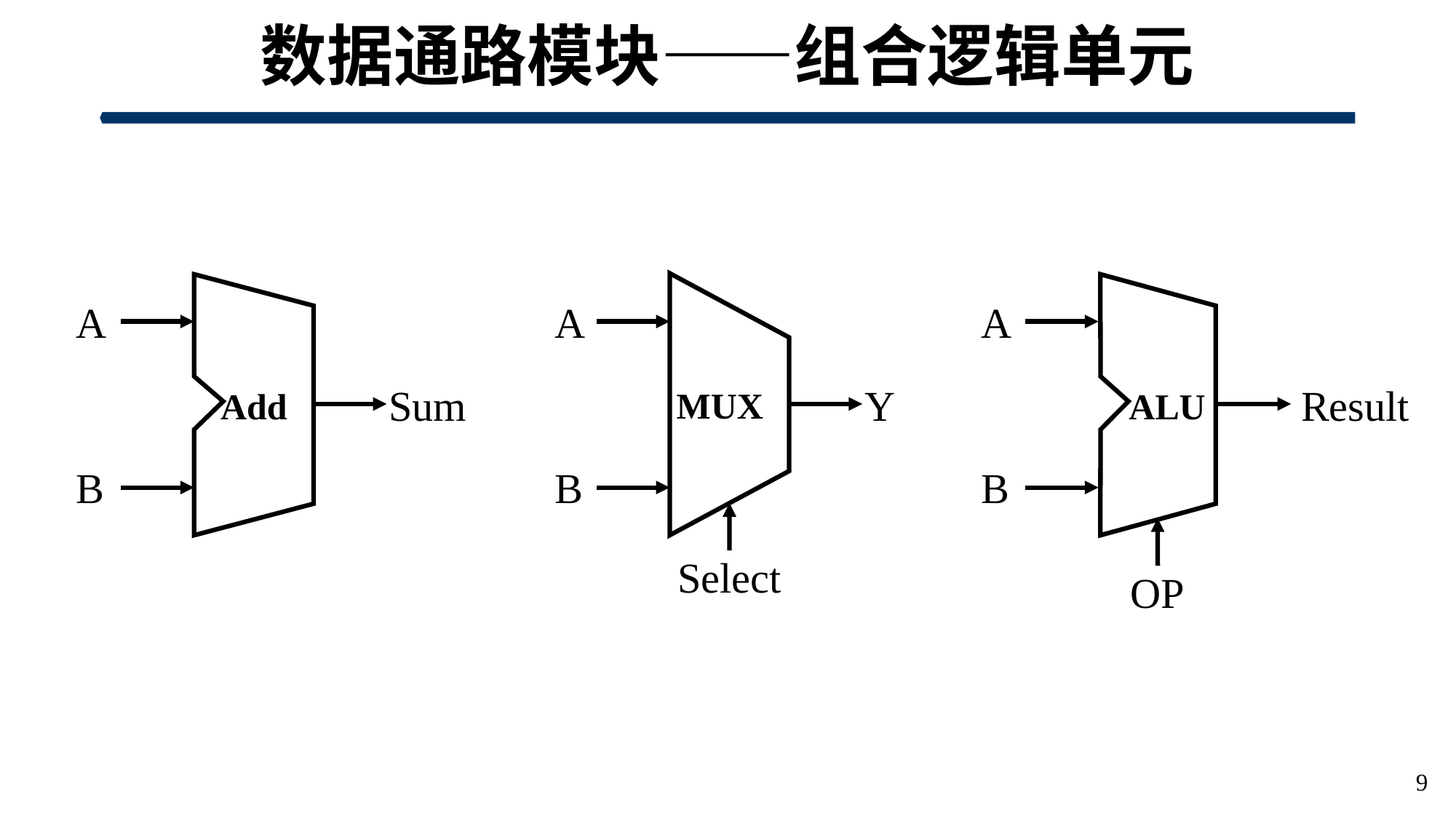

# 数据通路模块——组合逻辑单元
A
MUX
Y
B
Select
A
  ALU
Result
B
OP
A
Add
Sum
B
9